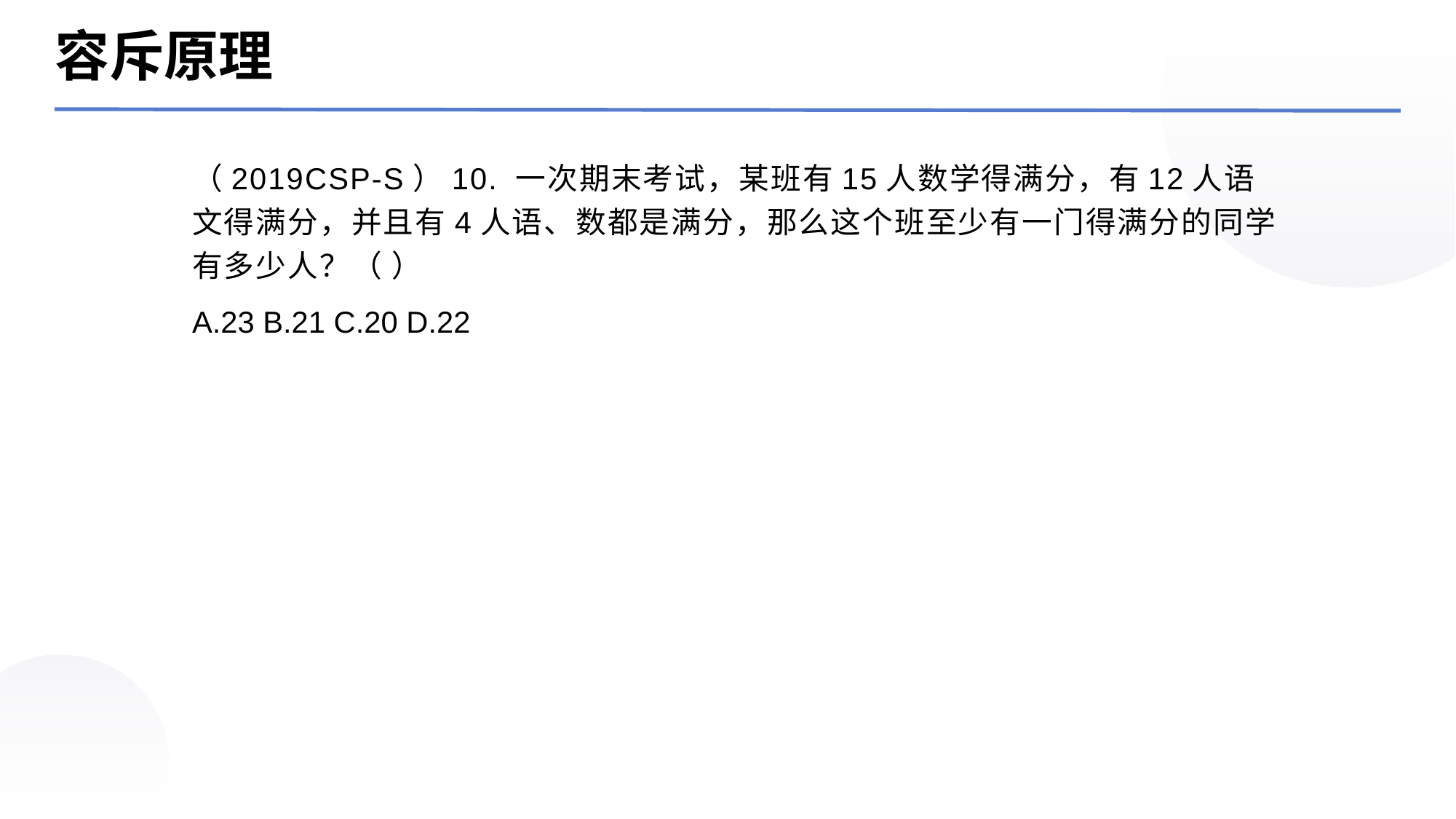

容斥原理
（2019CSP-S）10. 一次期末考试，某班有15人数学得满分，有12人语文得满分，并且有4人语、数都是满分，那么这个班至少有一门得满分的同学有多少人？（ ）
A.23 B.21 C.20 D.22